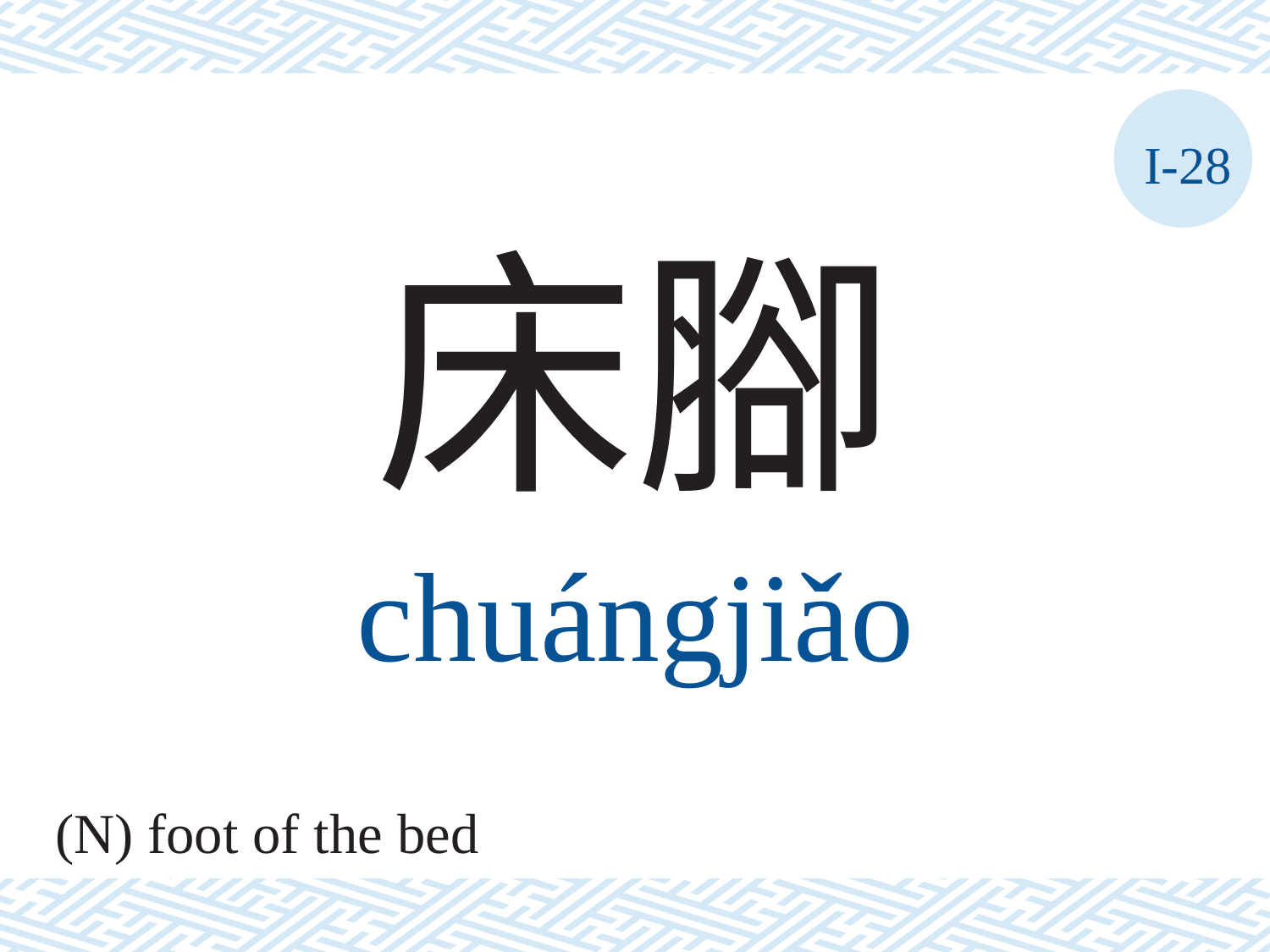

I-28
床腳
chuángjiǎo
(N) foot of the bed